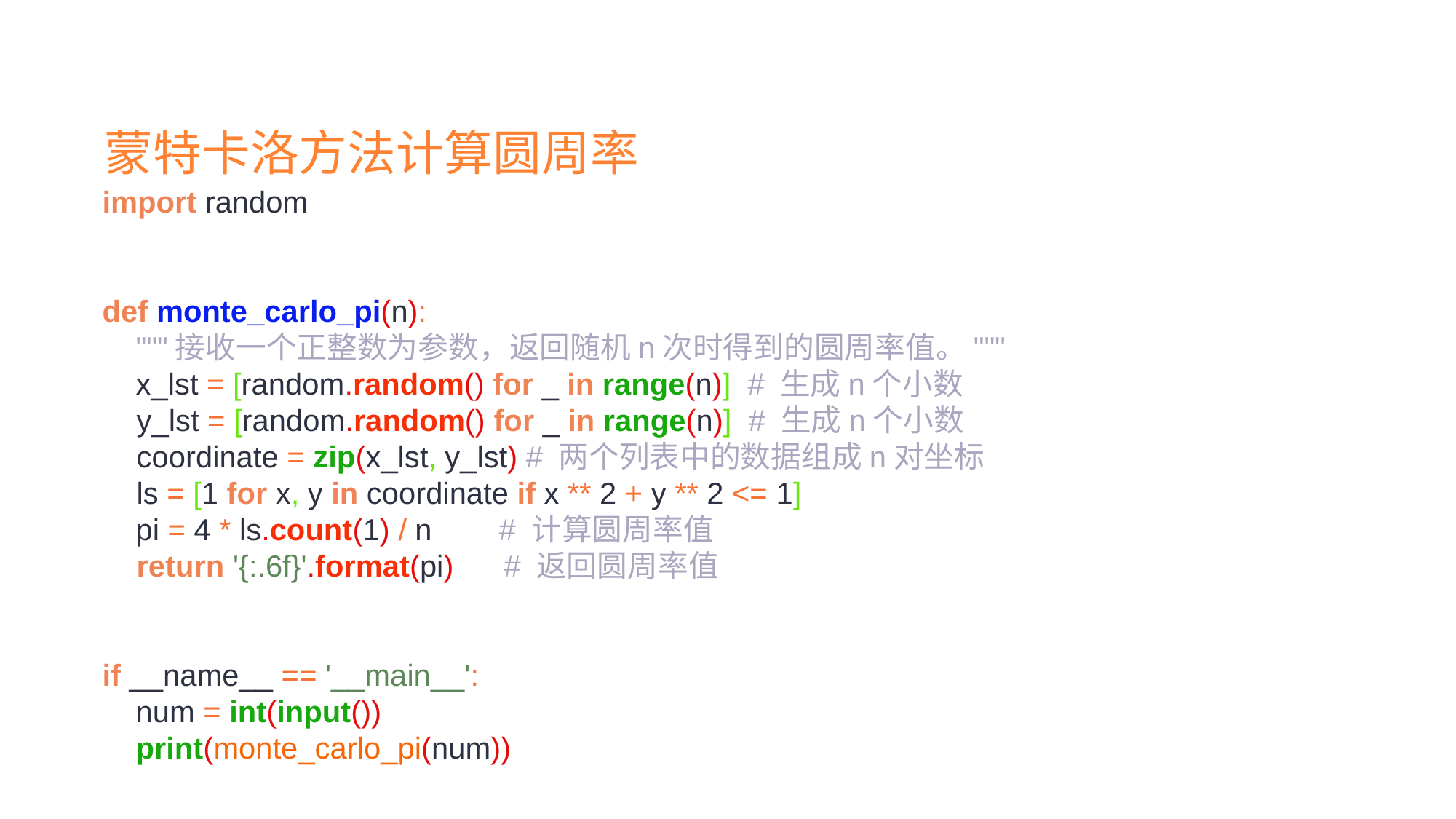

蒙特卡洛方法计算圆周率
import random
def monte_carlo_pi(n):
    """接收一个正整数为参数，返回随机n次时得到的圆周率值。"""
    x_lst = [random.random() for _ in range(n)]  # 生成n个小数
    y_lst = [random.random() for _ in range(n)]  # 生成n个小数
    coordinate = zip(x_lst, y_lst) # 两个列表中的数据组成n对坐标
    ls = [1 for x, y in coordinate if x ** 2 + y ** 2 <= 1]
    pi = 4 * ls.count(1) / n        # 计算圆周率值
    return '{:.6f}'.format(pi)      # 返回圆周率值
if __name__ == '__main__':
    num = int(input())
    print(monte_carlo_pi(num))